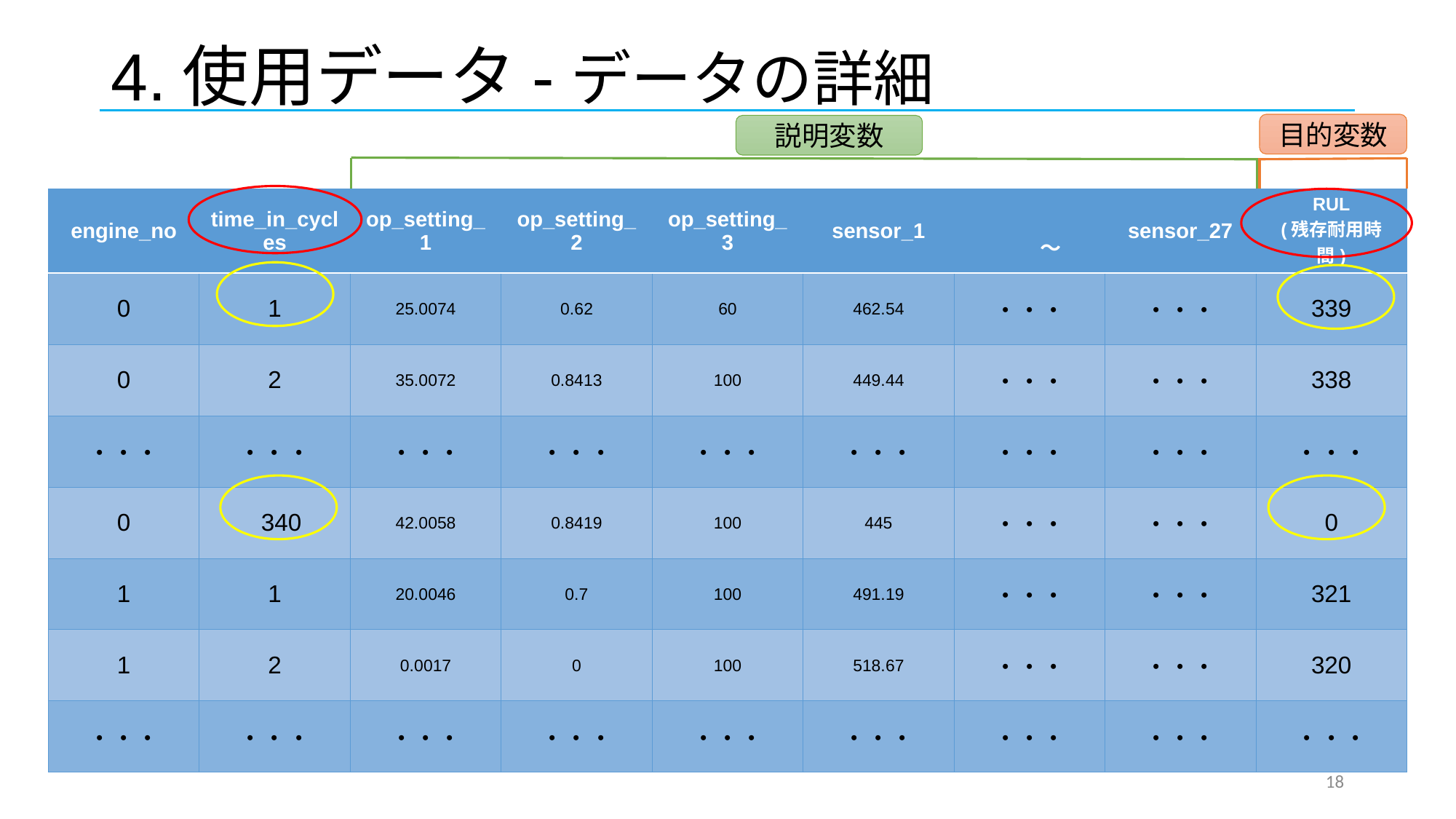

# 4.使用データ-データの詳細
目的変数
説明変数

| engine\_no | time\_in\_cycles | op\_setting\_1 | op\_setting\_2 | op\_setting\_3 | sensor\_1 | ～ | sensor\_27 | RUL (残存耐用時間) |
| --- | --- | --- | --- | --- | --- | --- | --- | --- |
| 0 | 1 | 25.0074 | 0.62 | 60 | 462.54 | ・・・ | ・・・ | 339 |
| 0 | 2 | 35.0072 | 0.8413 | 100 | 449.44 | ・・・ | ・・・ | 338 |
| ・・・ | ・・・ | ・・・ | ・・・ | ・・・ | ・・・ | ・・・ | ・・・ | ・・・ |
| 0 | 340 | 42.0058 | 0.8419 | 100 | 445 | ・・・ | ・・・ | 0 |
| 1 | 1 | 20.0046 | 0.7 | 100 | 491.19 | ・・・ | ・・・ | 321 |
| 1 | 2 | 0.0017 | 0 | 100 | 518.67 | ・・・ | ・・・ | 320 |
| ・・・ | ・・・ | ・・・ | ・・・ | ・・・ | ・・・ | ・・・ | ・・・ | ・・・ |

18